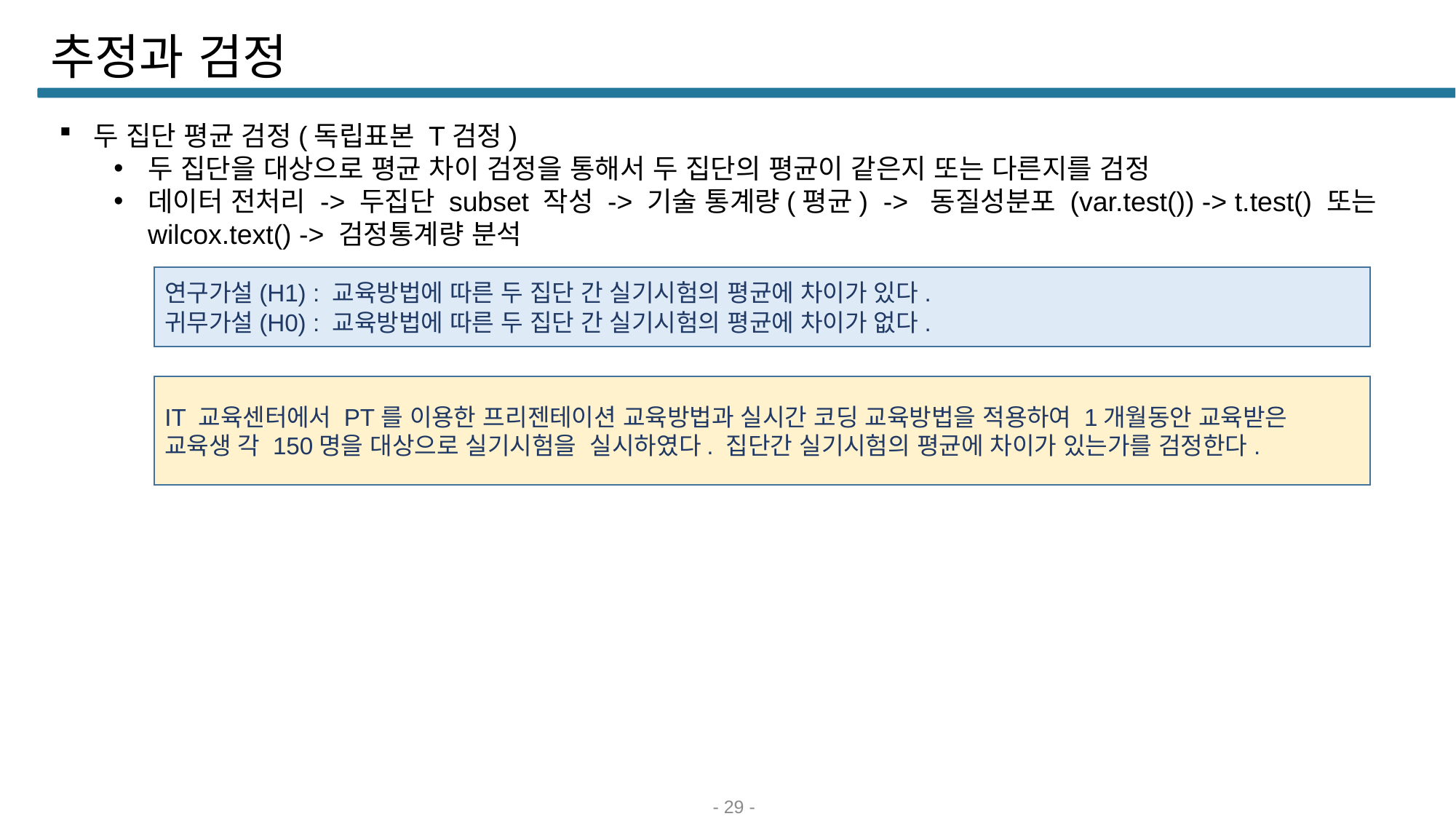

# 추정과 검정
두 집단 평균 검정(독립표본 T검정)
두 집단을 대상으로 평균 차이 검정을 통해서 두 집단의 평균이 같은지 또는 다른지를 검정
데이터 전처리 -> 두집단 subset 작성 -> 기술 통계량(평균)  ->  동질성분포 (var.test()) -> t.test() 또는 wilcox.text() -> 검정통계량 분석

연구가설(H1) : 교육방법에 따른 두 집단 간 실기시험의 평균에 차이가 있다.
귀무가설(H0) : 교육방법에 따른 두 집단 간 실기시험의 평균에 차이가 없다.
IT 교육센터에서 PT를 이용한 프리젠테이션 교육방법과 실시간 코딩 교육방법을 적용하여 1개월동안 교육받은 교육생 각 150명을 대상으로 실기시험을  실시하였다. 집단간 실기시험의 평균에 차이가 있는가를 검정한다.
- 29 -